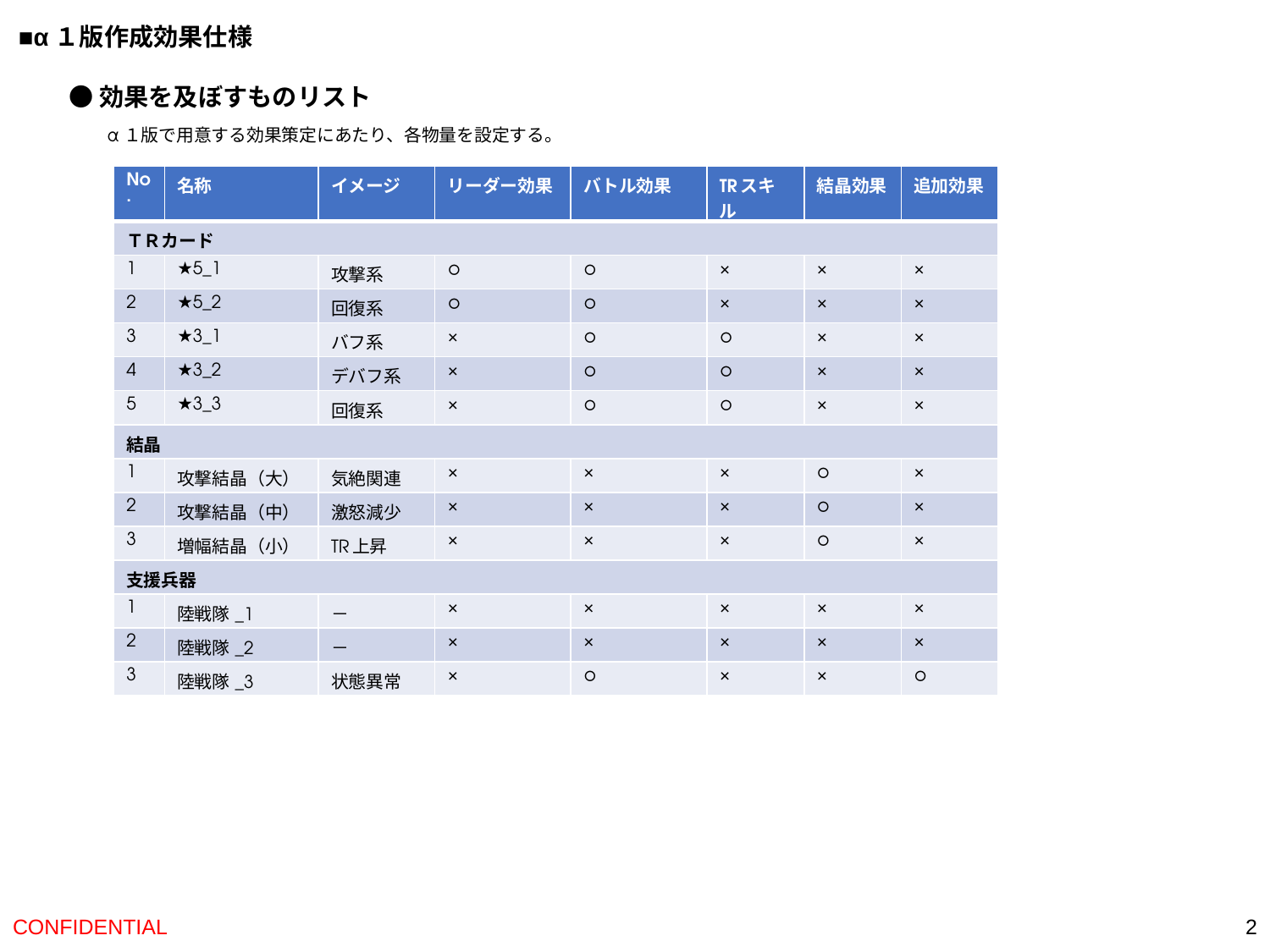

■α１版作成効果仕様
●効果を及ぼすものリスト
α１版で用意する効果策定にあたり、各物量を設定する。
| No. | 名称 | イメージ | リーダー効果 | バトル効果 | TRスキル | 結晶効果 | 追加効果 |
| --- | --- | --- | --- | --- | --- | --- | --- |
| ＴＲカード |  |  |  |  |  |  |  |
| 1 | ★5\_1 | 攻撃系 | ○ | ○ | × | × | × |
| 2 | ★5\_2 | 回復系 | ○ | ○ | × | × | × |
| 3 | ★3\_1 | バフ系 | × | ○ | ○ | × | × |
| 4 | ★3\_2 | デバフ系 | × | ○ | ○ | × | × |
| 5 | ★3\_3 | 回復系 | × | ○ | ○ | × | × |
| 結晶 |  |  |  |  |  |  |  |
| 1 | 攻撃結晶（大） | 気絶関連 | × | × | × | ○ | × |
| 2 | 攻撃結晶（中） | 激怒減少 | × | × | × | ○ | × |
| 3 | 増幅結晶（小） | TR上昇 | × | × | × | ○ | × |
| 支援兵器 |  |  |  |  |  |  |  |
| 1 | 陸戦隊\_1 | － | × | × | × | × | × |
| 2 | 陸戦隊\_2 | － | × | × | × | × | × |
| 3 | 陸戦隊\_3 | 状態異常 | × | ○ | × | × | ○ |
2
CONFIDENTIAL